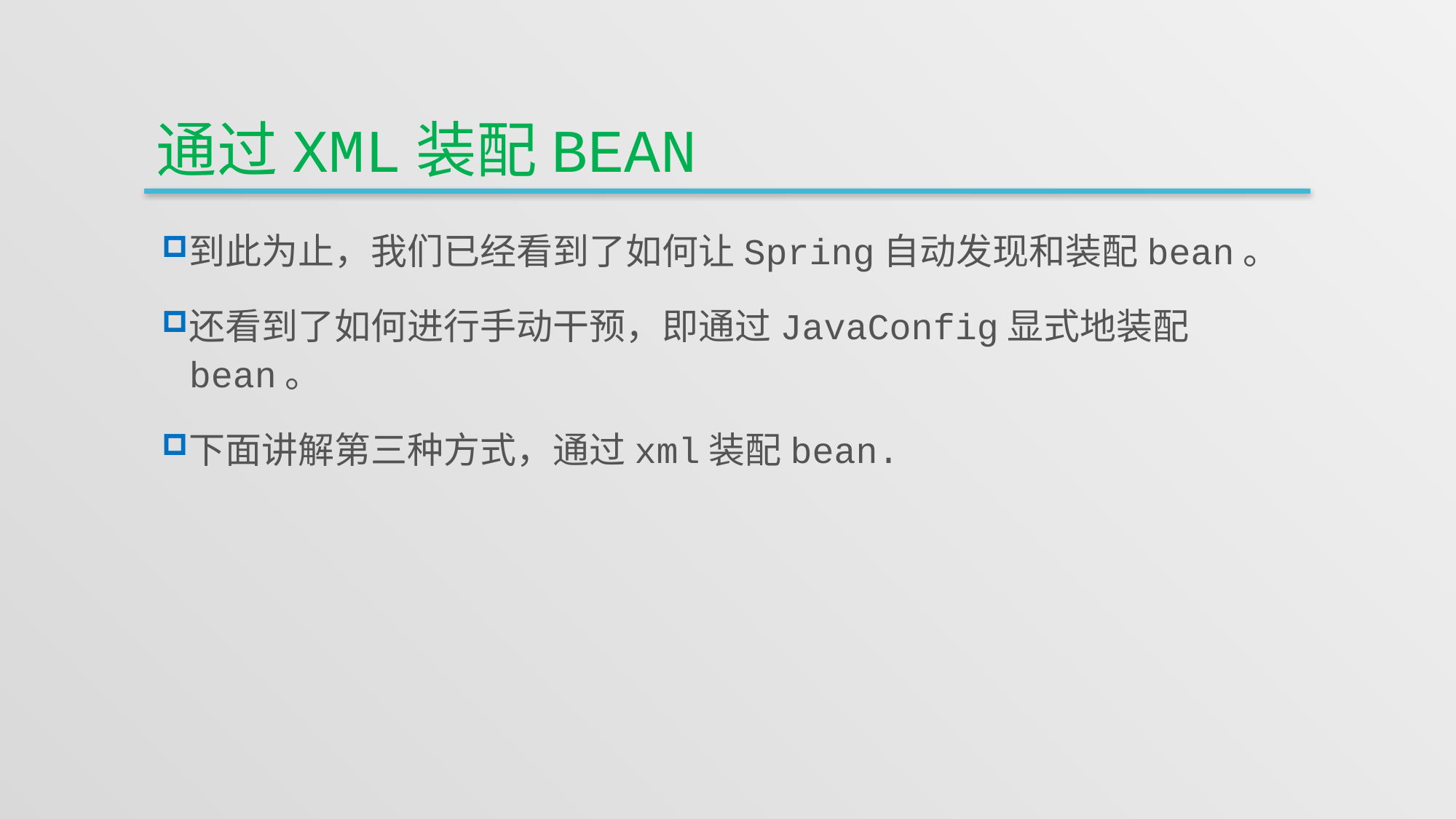

# 通过xml装配bean
到此为止，我们已经看到了如何让Spring自动发现和装配bean。
还看到了如何进行手动干预，即通过JavaConfig显式地装配bean。
下面讲解第三种方式，通过xml装配bean.